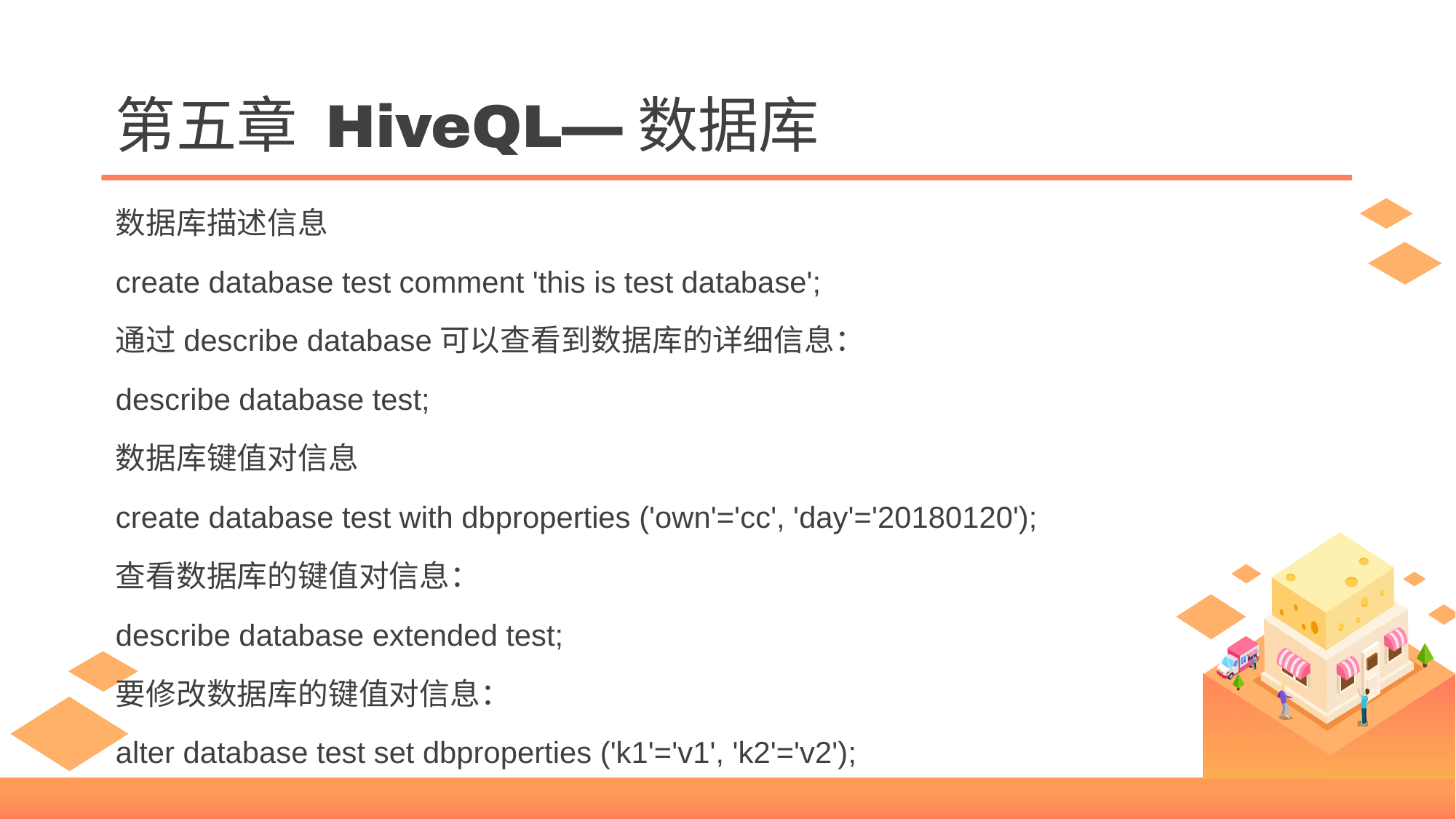

# 第五章 HiveQL—数据库
数据库描述信息
create database test comment 'this is test database';
通过describe database可以查看到数据库的详细信息：
describe database test;
数据库键值对信息
create database test with dbproperties ('own'='cc', 'day'='20180120');
查看数据库的键值对信息：
describe database extended test;
要修改数据库的键值对信息：
alter database test set dbproperties ('k1'='v1', 'k2'='v2');